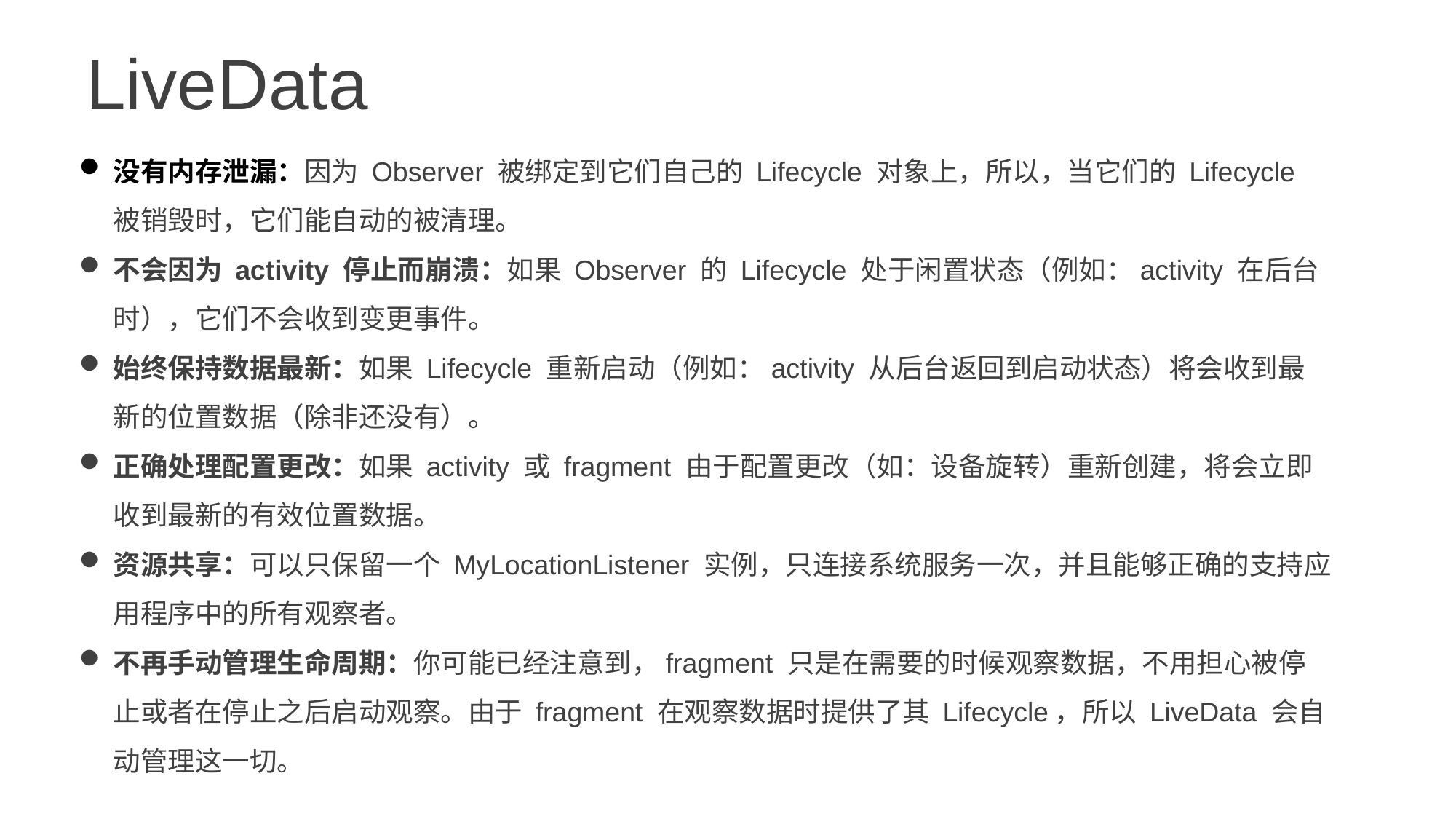

LiveData
没有内存泄漏：因为 Observer 被绑定到它们自己的 Lifecycle 对象上，所以，当它们的 Lifecycle 被销毁时，它们能自动的被清理。
不会因为 activity 停止而崩溃：如果 Observer 的 Lifecycle 处于闲置状态（例如：activity 在后台时），它们不会收到变更事件。
始终保持数据最新：如果 Lifecycle 重新启动（例如：activity 从后台返回到启动状态）将会收到最新的位置数据（除非还没有）。
正确处理配置更改：如果 activity 或 fragment 由于配置更改（如：设备旋转）重新创建，将会立即收到最新的有效位置数据。
资源共享：可以只保留一个 MyLocationListener 实例，只连接系统服务一次，并且能够正确的支持应用程序中的所有观察者。
不再手动管理生命周期：你可能已经注意到，fragment 只是在需要的时候观察数据，不用担心被停止或者在停止之后启动观察。由于 fragment 在观察数据时提供了其 Lifecycle，所以 LiveData 会自动管理这一切。